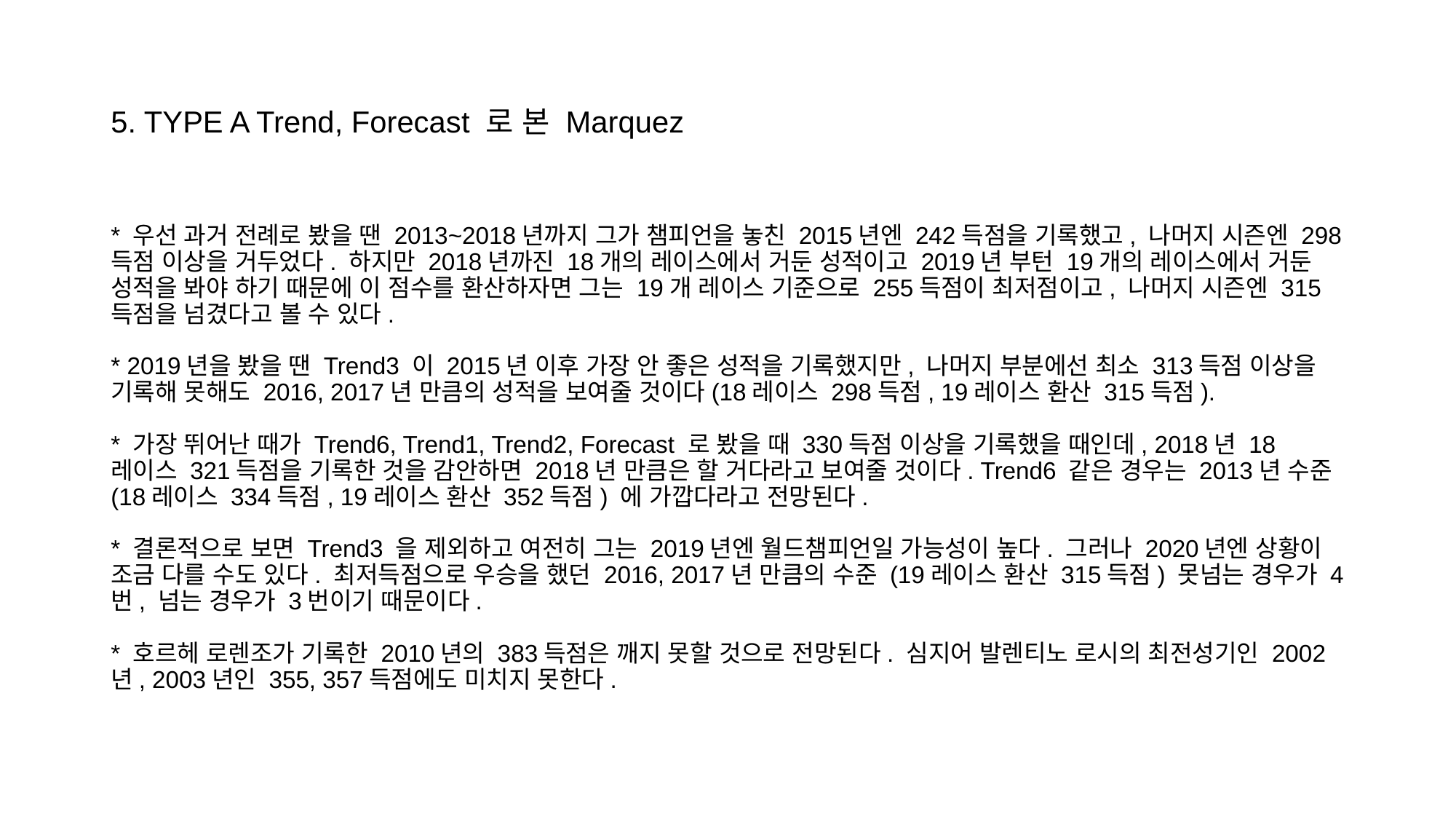

# 5. TYPE A Trend, Forecast 로 본 Marquez
* 우선 과거 전례로 봤을 땐 2013~2018년까지 그가 챔피언을 놓친 2015년엔 242득점을 기록했고, 나머지 시즌엔 298득점 이상을 거두었다. 하지만 2018년까진 18개의 레이스에서 거둔 성적이고 2019년 부턴 19개의 레이스에서 거둔 성적을 봐야 하기 때문에 이 점수를 환산하자면 그는 19개 레이스 기준으로 255득점이 최저점이고, 나머지 시즌엔 315득점을 넘겼다고 볼 수 있다.
* 2019년을 봤을 땐 Trend3 이 2015년 이후 가장 안 좋은 성적을 기록했지만, 나머지 부분에선 최소 313득점 이상을 기록해 못해도 2016, 2017년 만큼의 성적을 보여줄 것이다(18레이스 298득점, 19레이스 환산 315득점).
* 가장 뛰어난 때가 Trend6, Trend1, Trend2, Forecast 로 봤을 때 330득점 이상을 기록했을 때인데, 2018년 18레이스 321득점을 기록한 것을 감안하면 2018년 만큼은 할 거다라고 보여줄 것이다. Trend6 같은 경우는 2013년 수준 (18레이스 334득점, 19레이스 환산 352득점) 에 가깝다라고 전망된다.
* 결론적으로 보면 Trend3 을 제외하고 여전히 그는 2019년엔 월드챔피언일 가능성이 높다. 그러나 2020년엔 상황이 조금 다를 수도 있다. 최저득점으로 우승을 했던 2016, 2017년 만큼의 수준 (19레이스 환산 315득점) 못넘는 경우가 4번, 넘는 경우가 3번이기 때문이다.
* 호르헤 로렌조가 기록한 2010년의 383득점은 깨지 못할 것으로 전망된다. 심지어 발렌티노 로시의 최전성기인 2002년, 2003년인 355, 357득점에도 미치지 못한다.